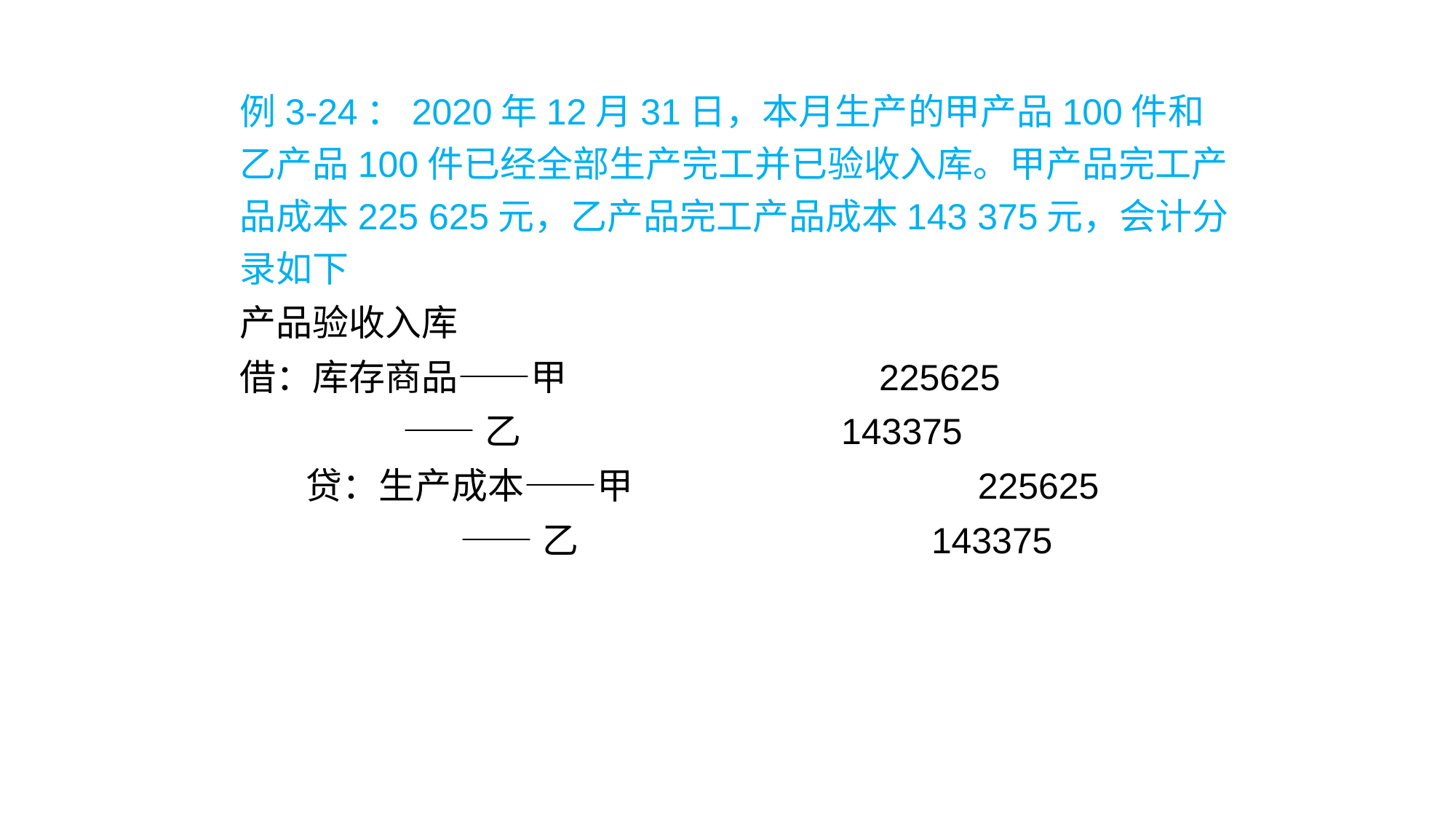

例3-24：2020年12月31日，本月生产的甲产品100件和乙产品100件已经全部生产完工并已验收入库。甲产品完工产品成本225 625元，乙产品完工产品成本143 375元，会计分录如下
产品验收入库
借：库存商品——甲                                     225625
                    ——乙                                      143375
       贷：生产成本——甲                                         225625
                           ——乙                                          143375